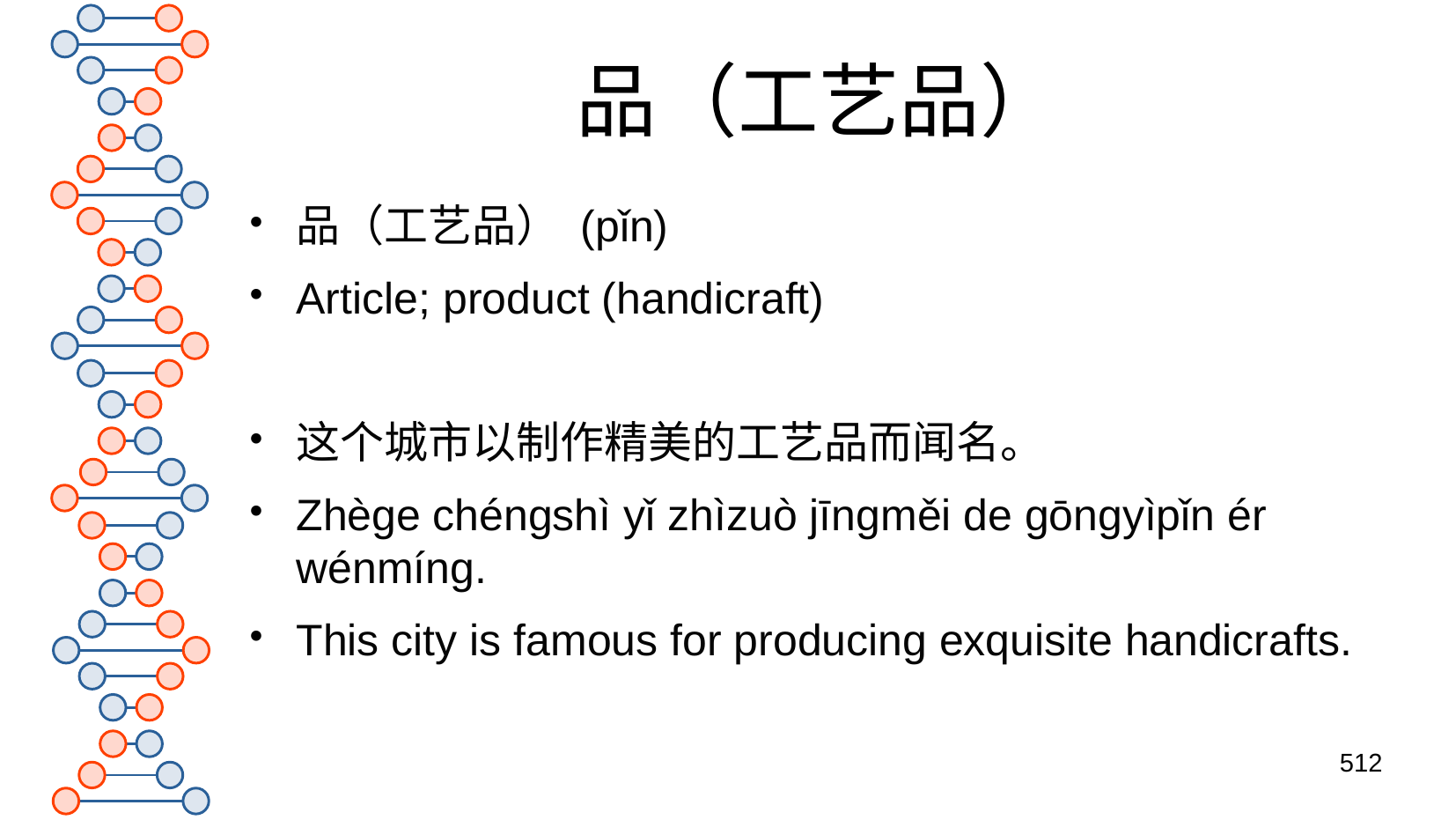

# 品（工艺品）
品（工艺品） (pǐn)
Article; product (handicraft)

这个城市以制作精美的工艺品而闻名。
Zhège chéngshì yǐ zhìzuò jīngměi de gōngyìpǐn ér wénmíng.
This city is famous for producing exquisite handicrafts.

512